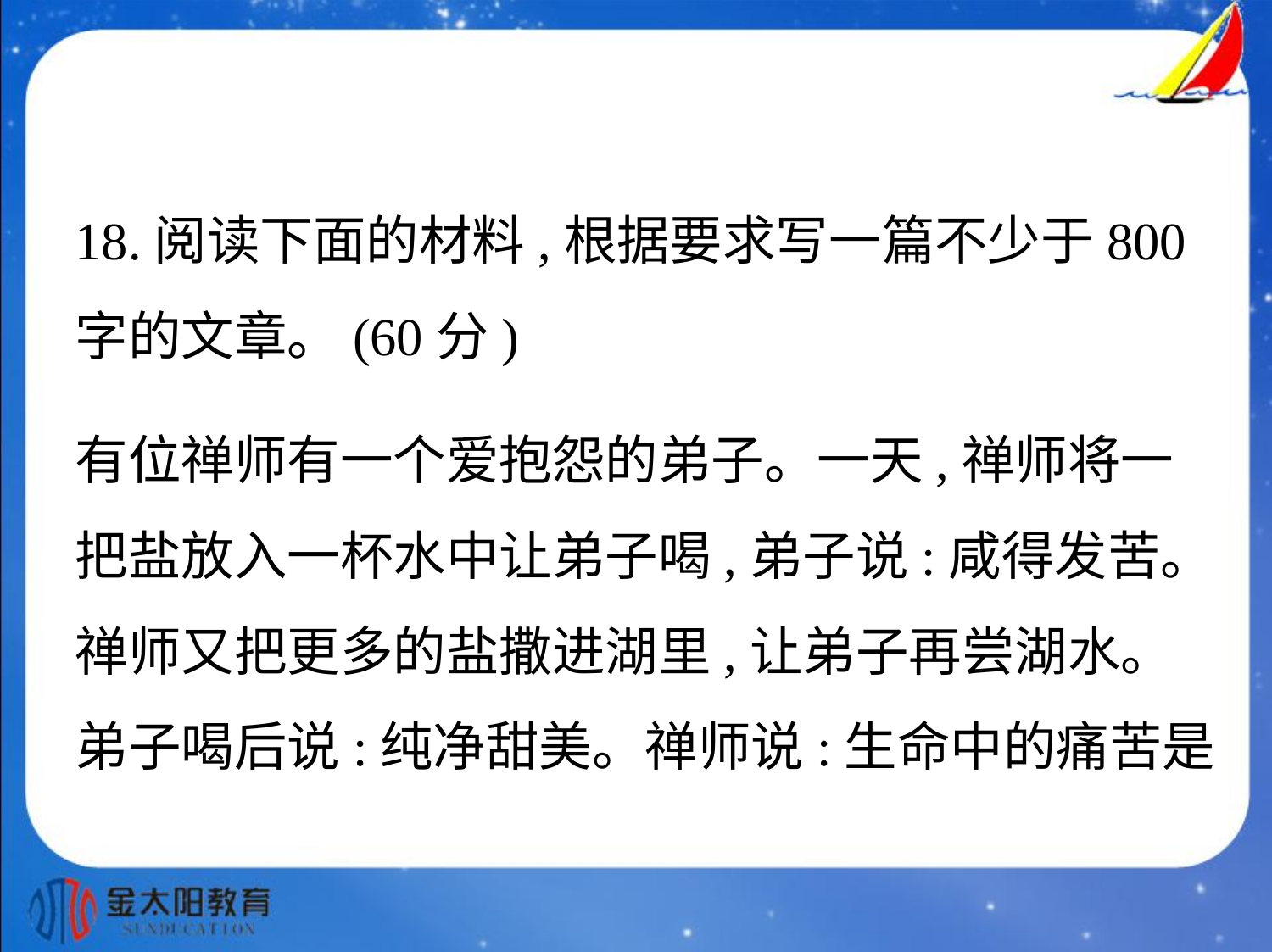

18.阅读下面的材料,根据要求写一篇不少于800
字的文章。(60分)
有位禅师有一个爱抱怨的弟子。一天,禅师将一
把盐放入一杯水中让弟子喝,弟子说:咸得发苦。
禅师又把更多的盐撒进湖里,让弟子再尝湖水。
弟子喝后说:纯净甜美。禅师说:生命中的痛苦是